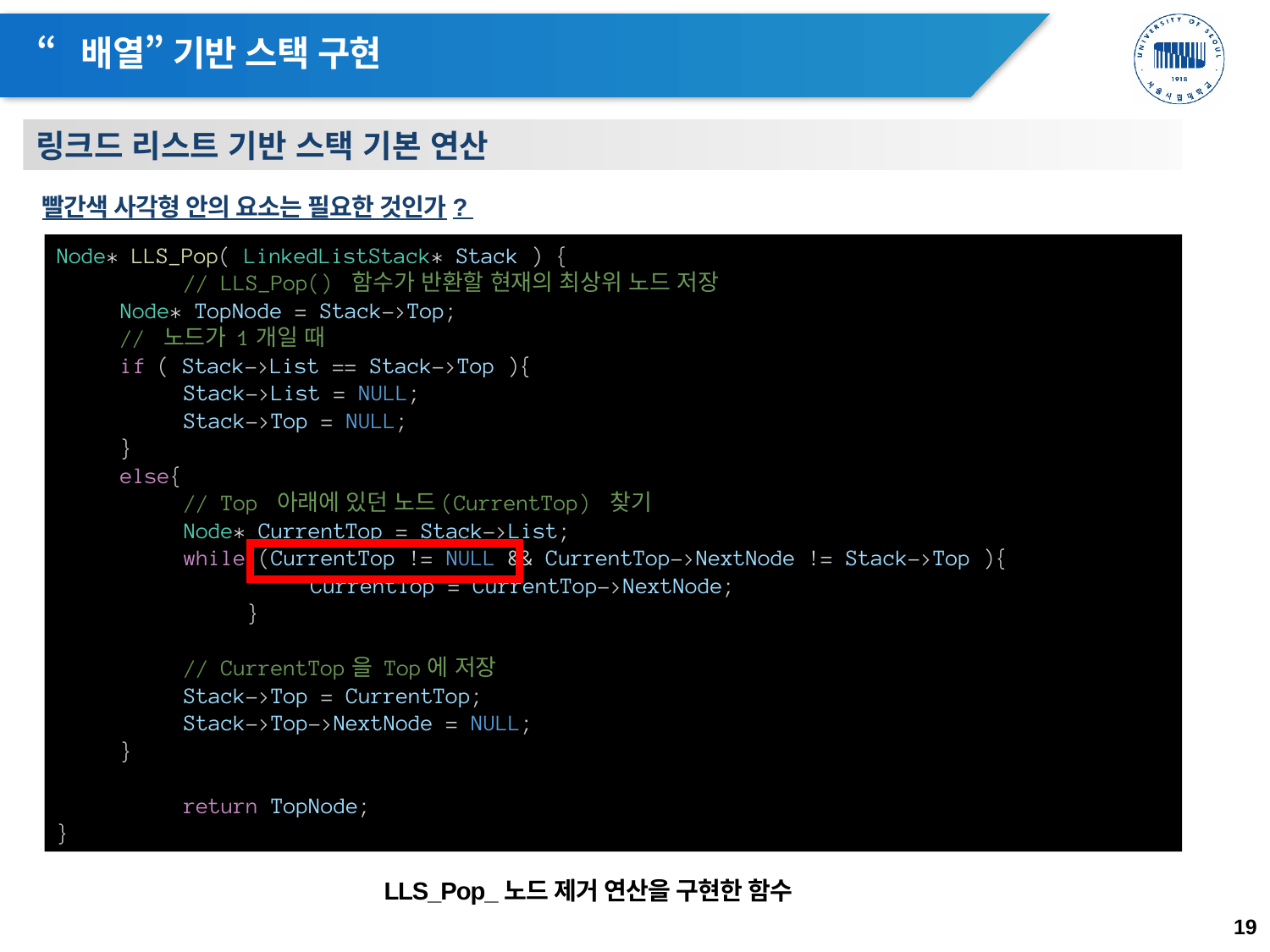

# “배열” 기반 스택 구현
링크드 리스트 기반 스택 기본 연산
빨간색 사각형 안의 요소는 필요한 것인가?

Node* LLS_Pop( LinkedListStack* Stack ) {
	// LLS_Pop() 함수가 반환할 현재의 최상위 노드 저장
Node* TopNode = Stack->Top;
// 노드가 1개일 때
if ( Stack->List == Stack->Top ){
Stack->List = NULL;
Stack->Top = NULL;
}
else{
// Top 아래에 있던 노드(CurrentTop) 찾기
Node* CurrentTop = Stack->List;
while (CurrentTop != NULL && CurrentTop->NextNode != Stack->Top ){
	CurrentTop = CurrentTop->NextNode;
	}

// CurrentTop을 Top에 저장
Stack->Top = CurrentTop;
Stack->Top->NextNode = NULL;
}
	return TopNode;
}
LLS_Pop_노드 제거 연산을 구현한 함수

19